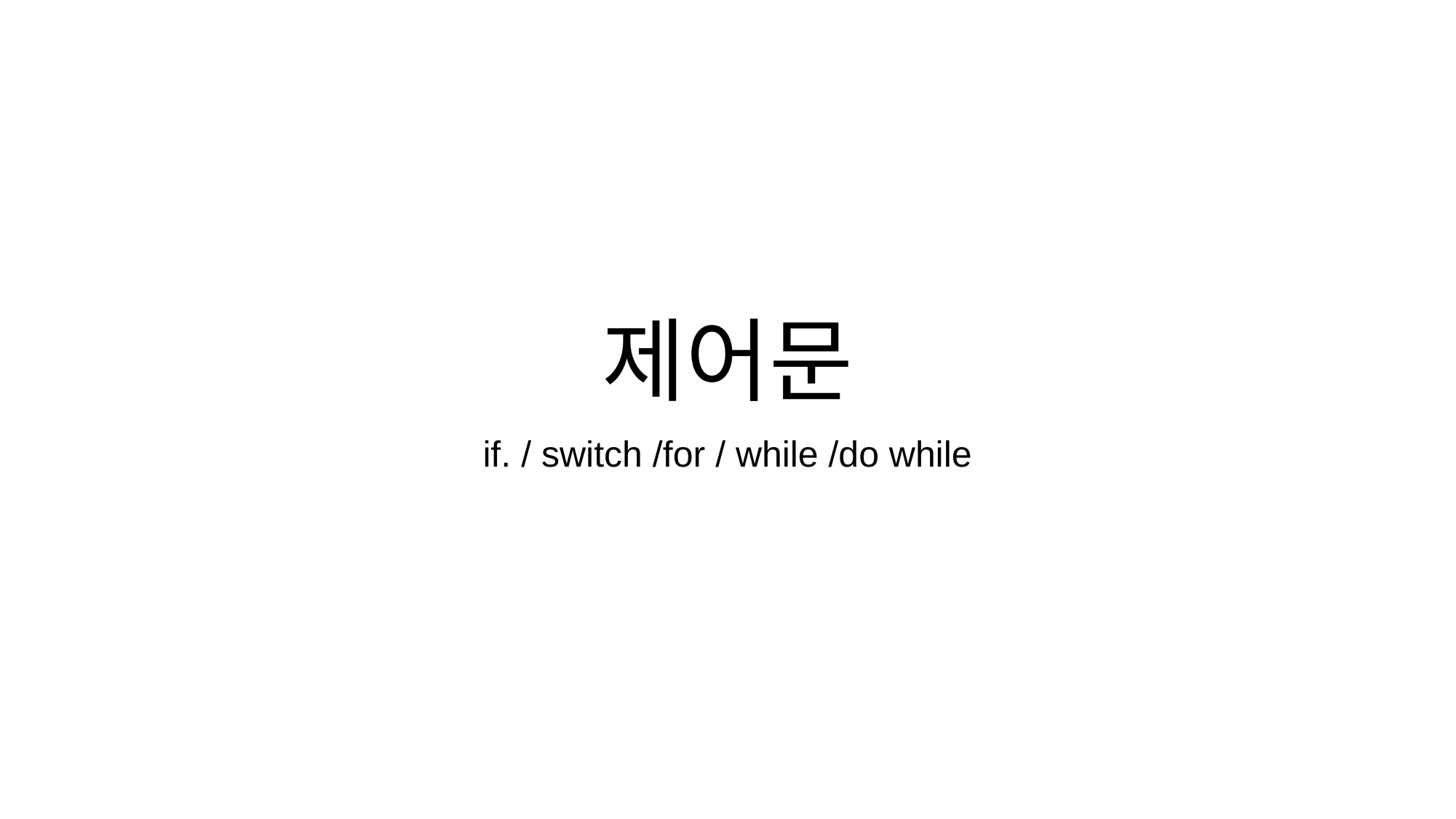

# 제어문
if. / switch /for / while /do while